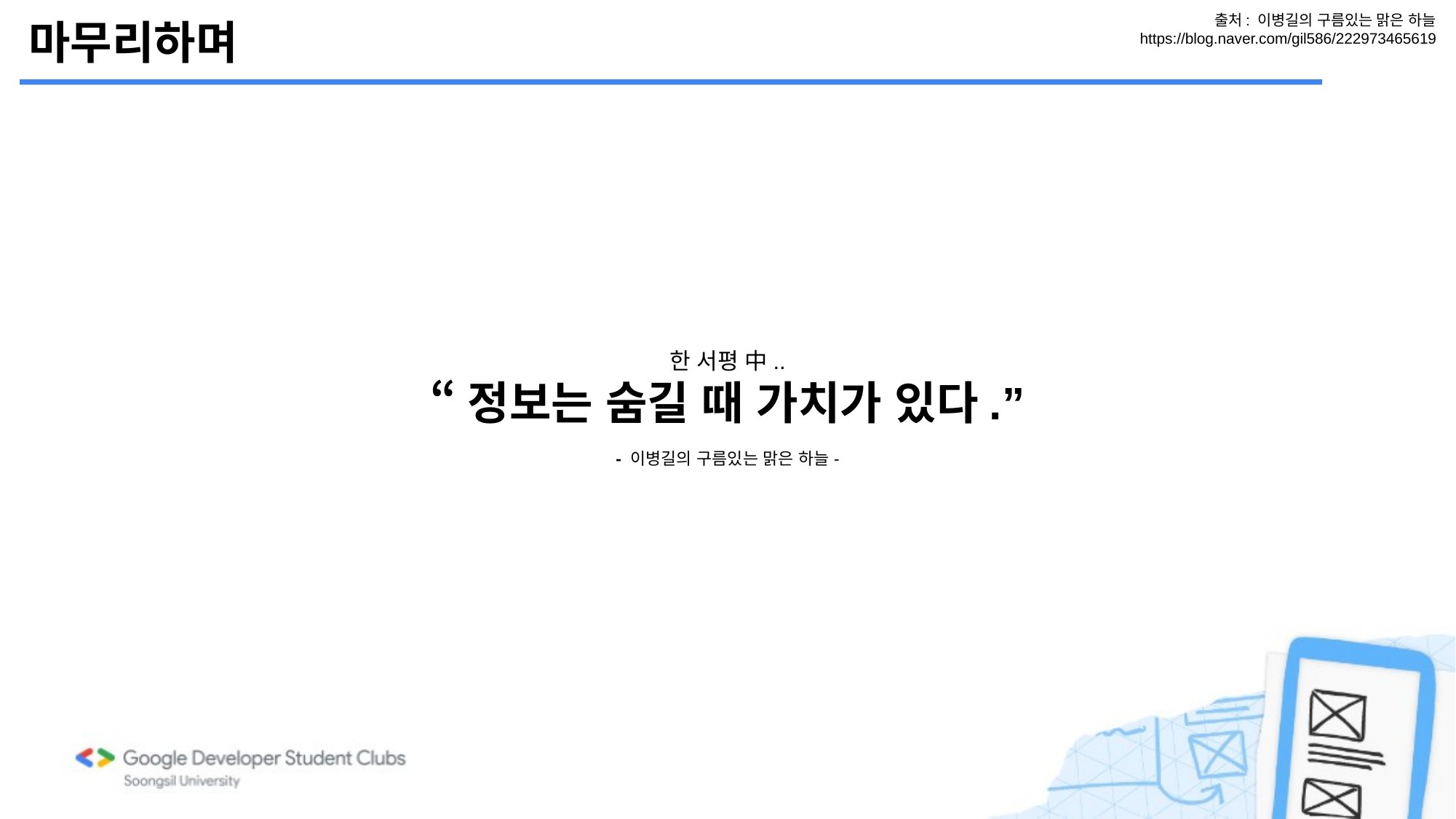

출처: 이병길의 구름있는 맑은 하늘
https://blog.naver.com/gil586/222973465619
마무리하며

한 서평 中..
“정보는 숨길 때 가치가 있다.”

- 이병길의 구름있는 맑은 하늘-